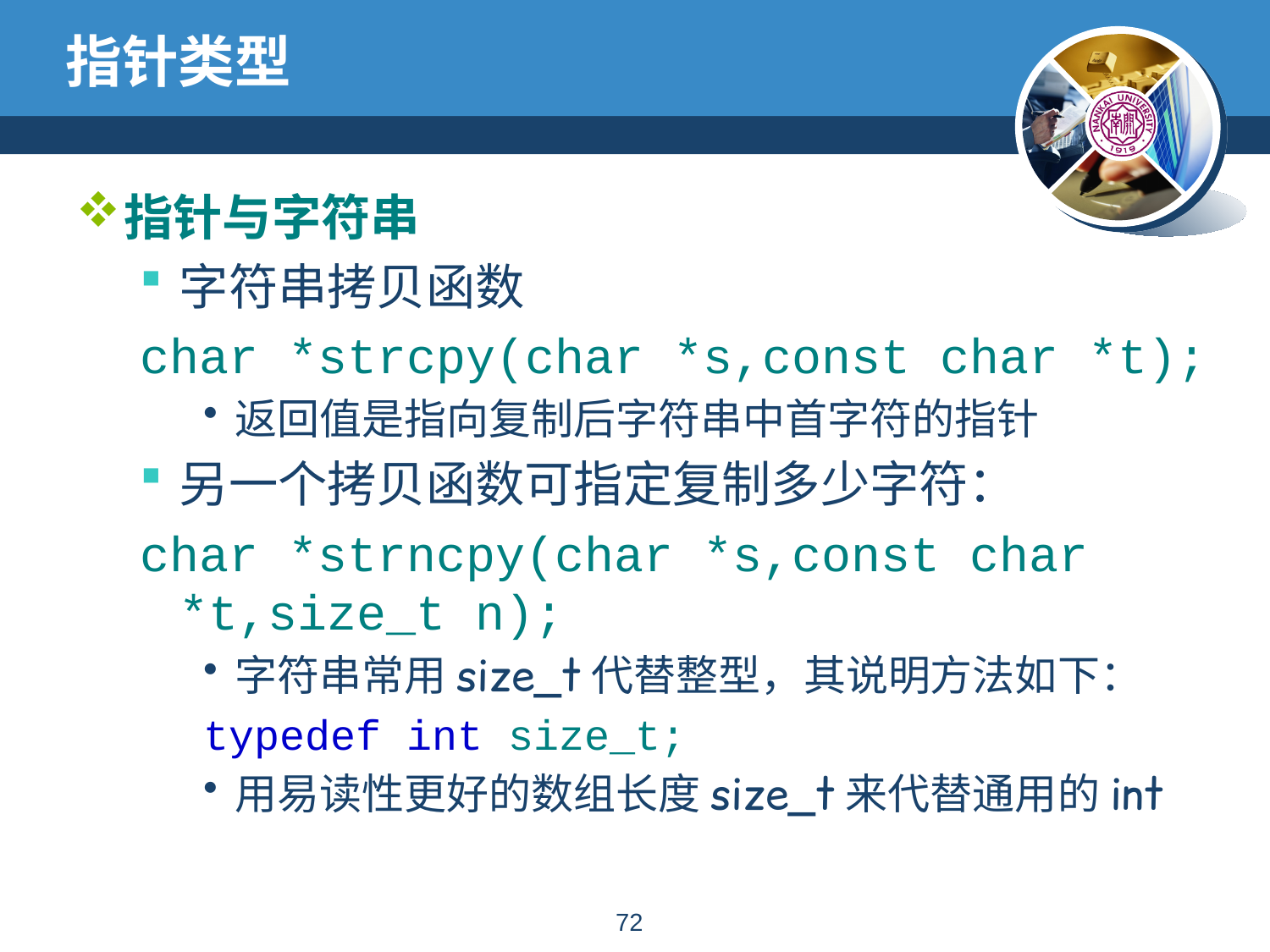

# 指针类型
指针与字符串
字符串拷贝函数
char *strcpy(char *s,const char *t);
返回值是指向复制后字符串中首字符的指针
另一个拷贝函数可指定复制多少字符：
char *strncpy(char *s,const char *t,size_t n);
字符串常用size_t代替整型，其说明方法如下：
typedef int size_t;
用易读性更好的数组长度size_t来代替通用的int
72